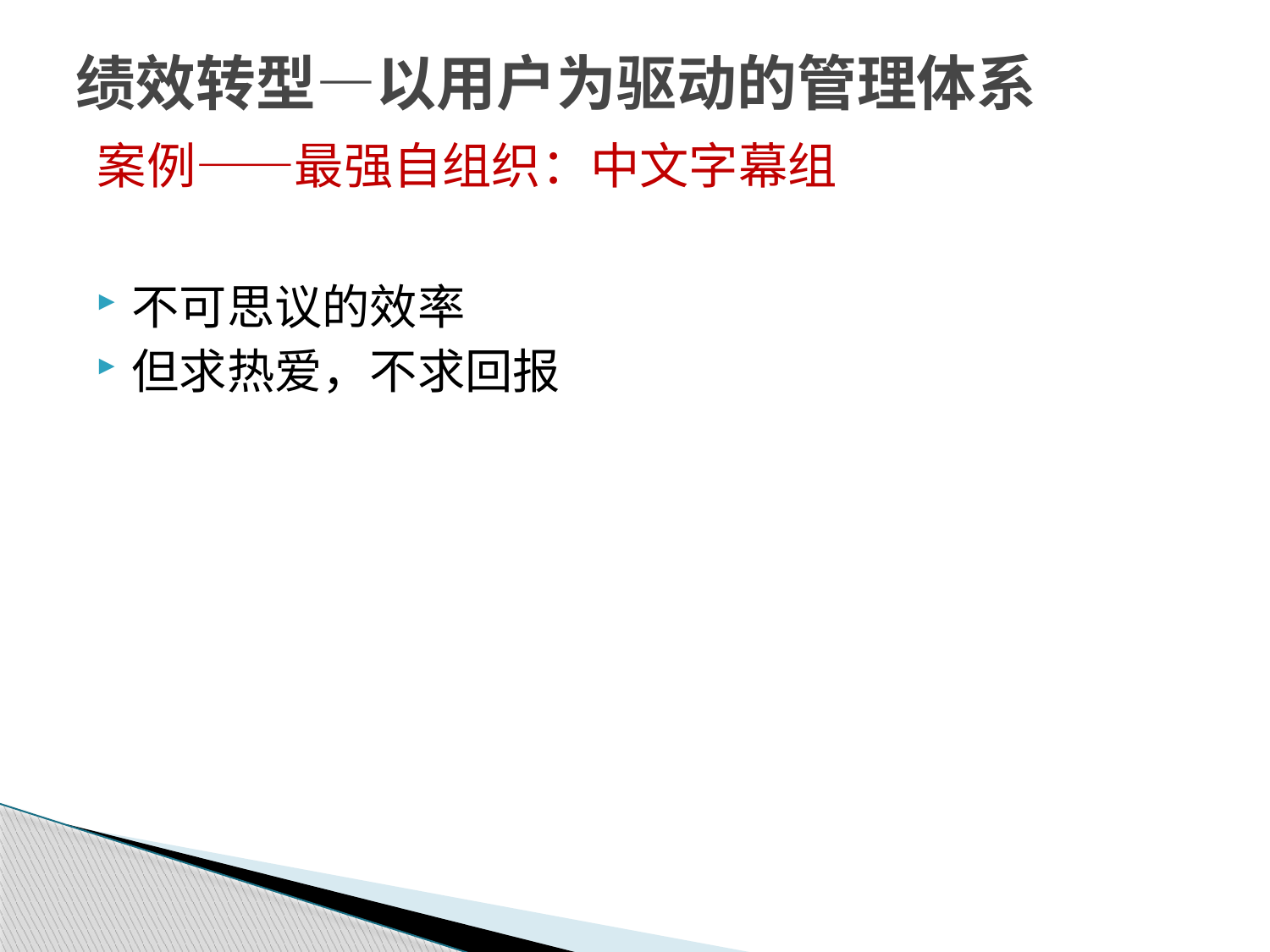

# 绩效转型—以用户为驱动的管理体系
案例——最强自组织：中文字幕组

不可思议的效率
但求热爱，不求回报